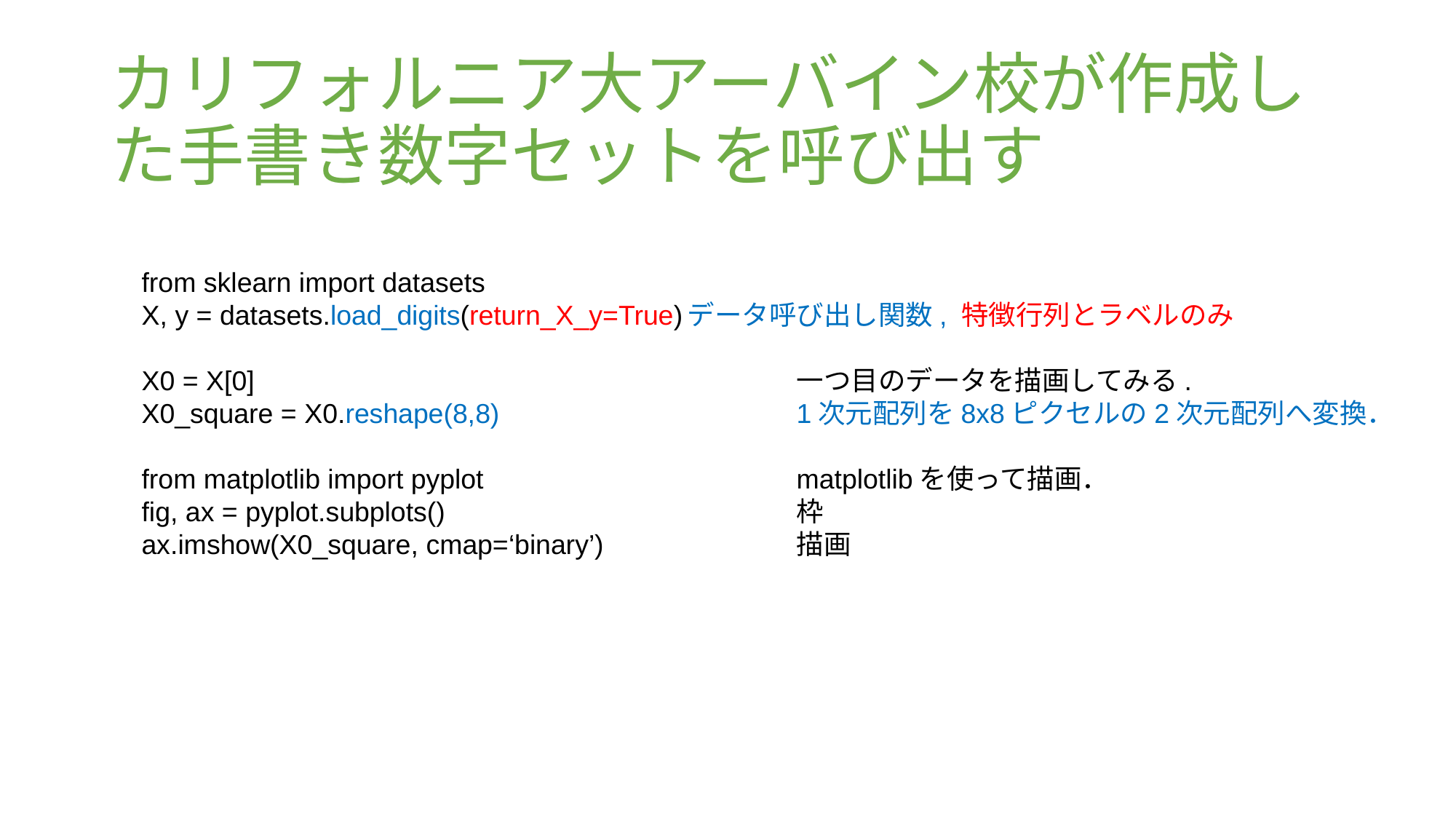

# カリフォルニア大アーバイン校が作成した手書き数字セットを呼び出す
from sklearn import datasets
X, y = datasets.load_digits(return_X_y=True)	データ呼び出し関数, 特徴行列とラベルのみ

X0 = X[0]					一つ目のデータを描画してみる.
X0_square = X0.reshape(8,8)			1次元配列を8x8ピクセルの2次元配列へ変換．

from matplotlib import pyplot			matplotlibを使って描画．
fig, ax = pyplot.subplots()				枠
ax.imshow(X0_square, cmap=‘binary’)		描画